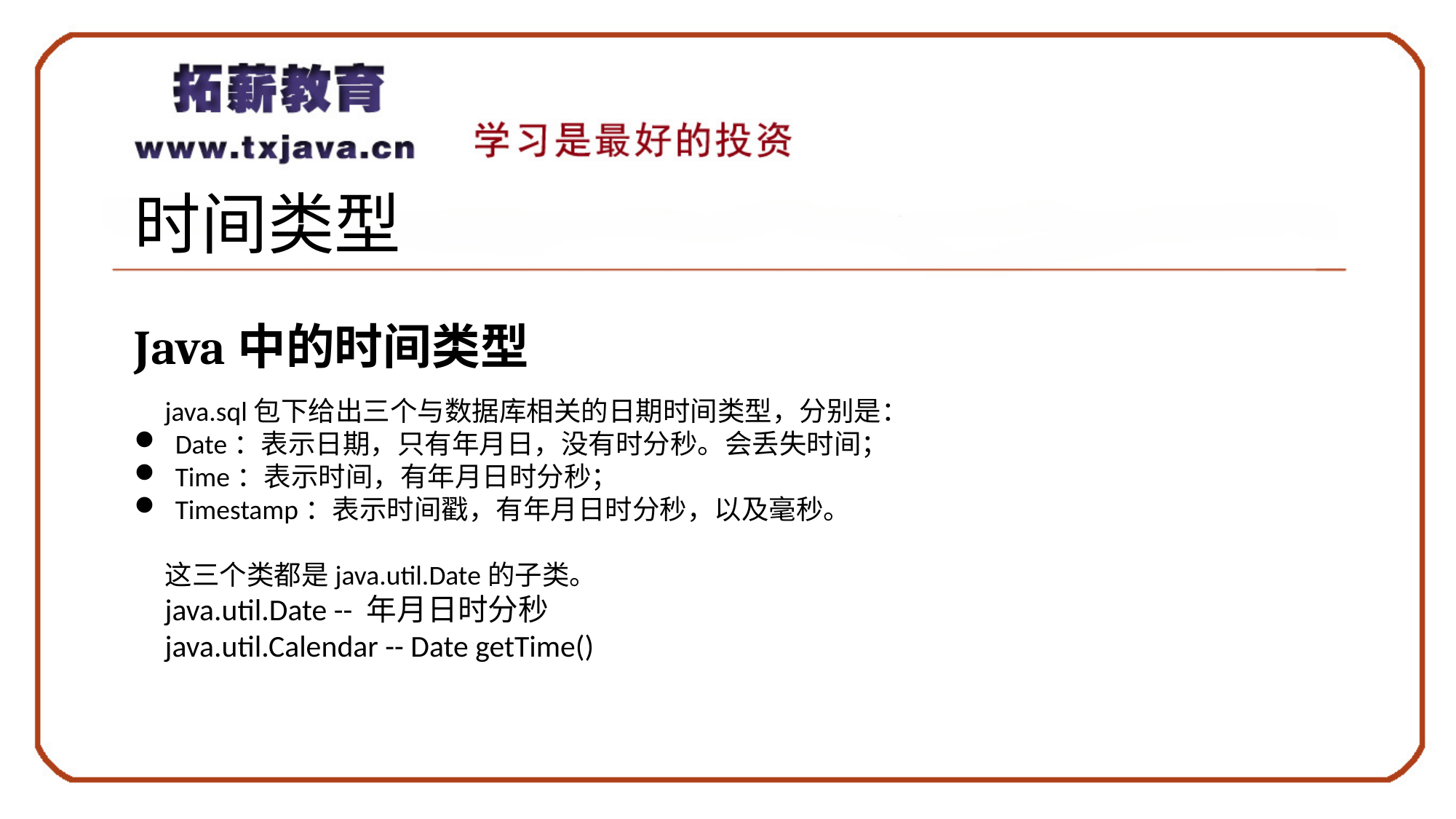

# 时间类型
Java中的时间类型
java.sql包下给出三个与数据库相关的日期时间类型，分别是：
Date：表示日期，只有年月日，没有时分秒。会丢失时间；
Time：表示时间，有年月日时分秒；
Timestamp：表示时间戳，有年月日时分秒，以及毫秒。

这三个类都是java.util.Date的子类。
java.util.Date -- 年月日时分秒
java.util.Calendar -- Date getTime()